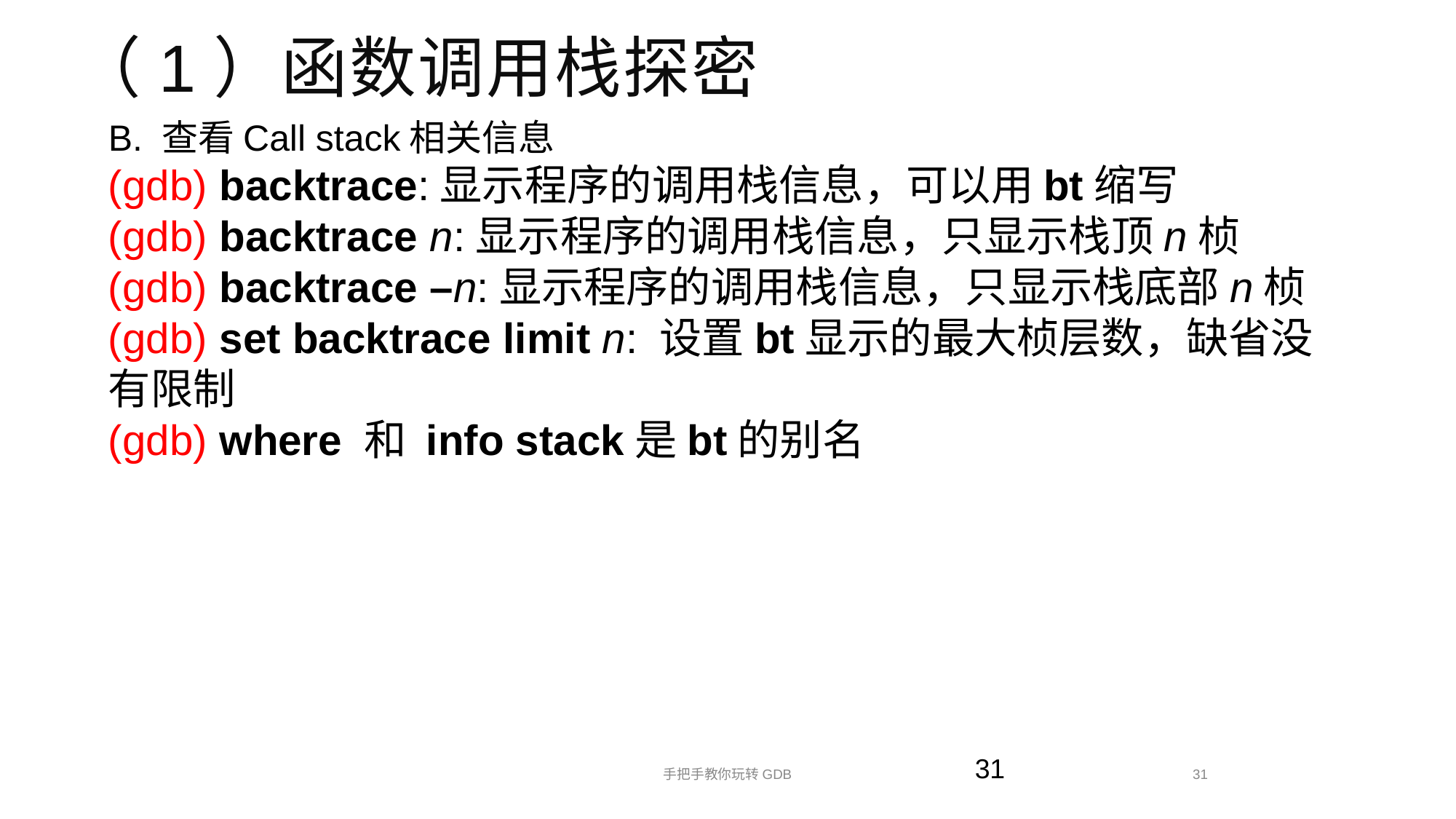

（1）函数调用栈探密
B. 查看Call stack相关信息
(gdb) backtrace:显示程序的调用栈信息，可以用bt缩写
(gdb) backtrace n:显示程序的调用栈信息，只显示栈顶n桢
(gdb) backtrace –n:显示程序的调用栈信息，只显示栈底部n桢
(gdb) set backtrace limit n: 设置bt显示的最大桢层数，缺省没有限制
(gdb) where 和 info stack是bt的别名

手把手教你玩转GDB
31
31